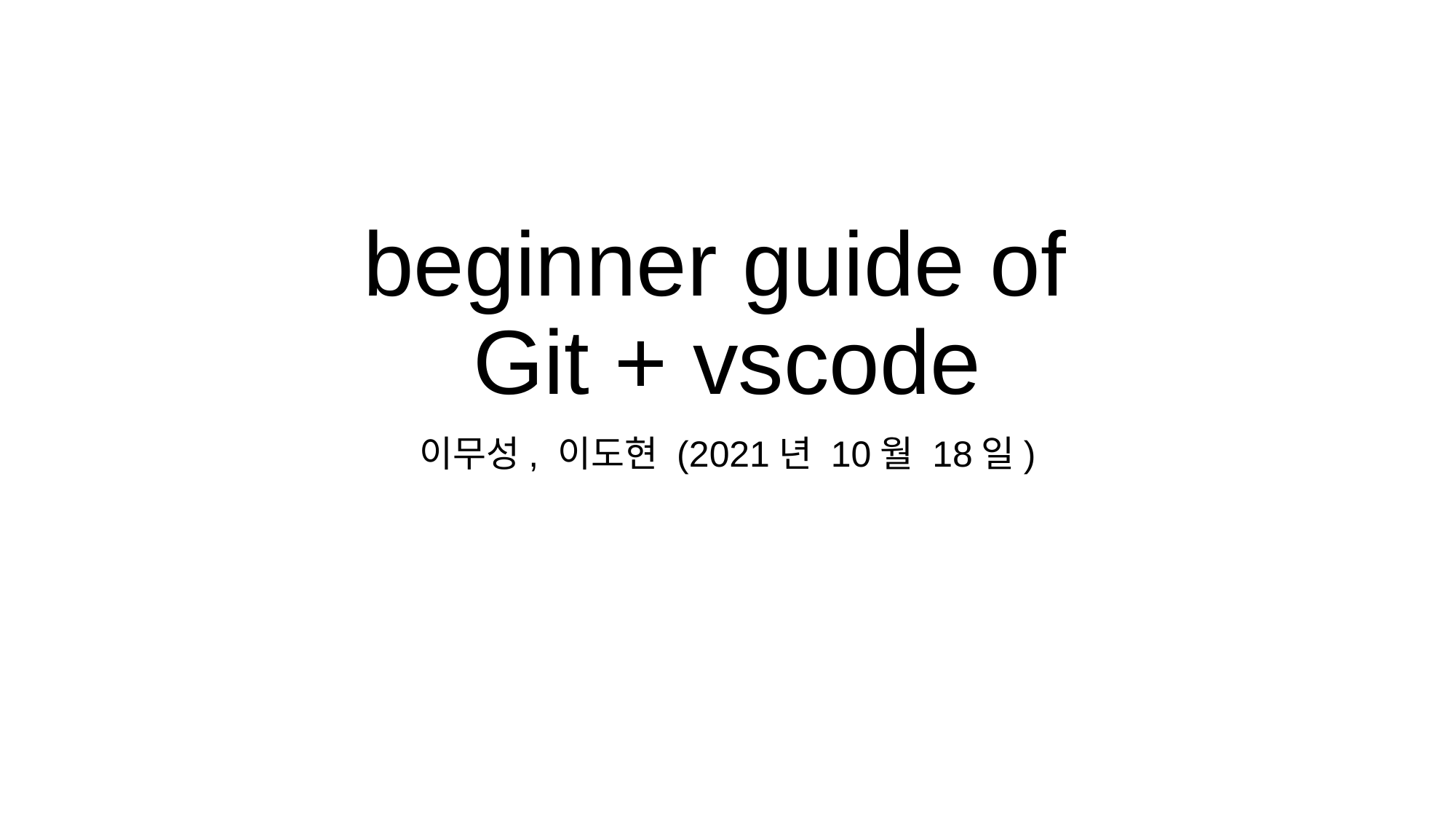

# beginner guide of Git + vscode
이무성, 이도현 (2021년 10월 18일)